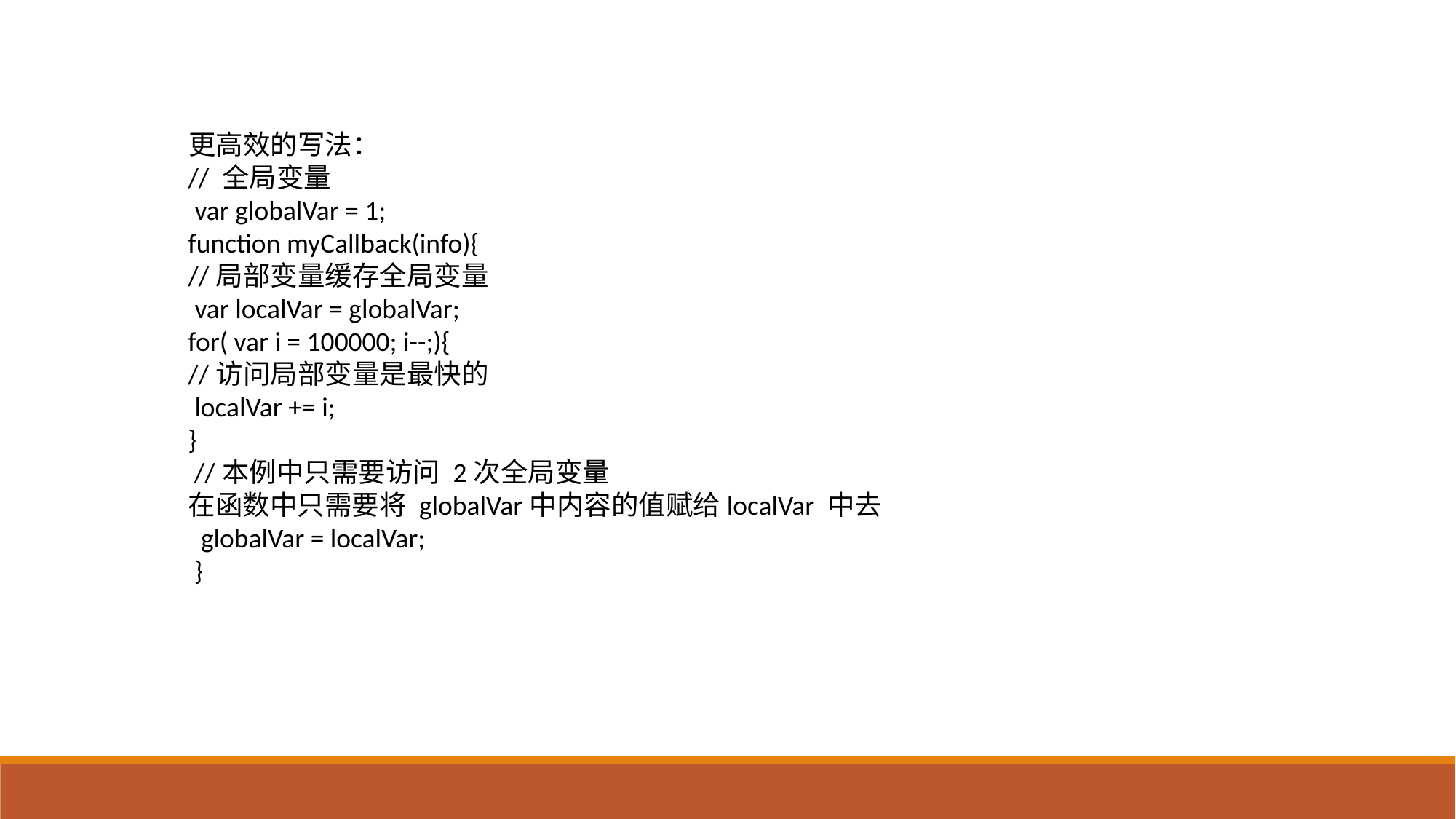

更高效的写法：
        // 全局变量
        var globalVar = 1;
        function myCallback(info){
        //局部变量缓存全局变量
        var localVar = globalVar;
        for( var i = 100000; i--;){
        //访问局部变量是最快的
        localVar += i;
        }
         //本例中只需要访问 2次全局变量
        在函数中只需要将 globalVar中内容的值赋给localVar 中去
         globalVar = localVar;
         }